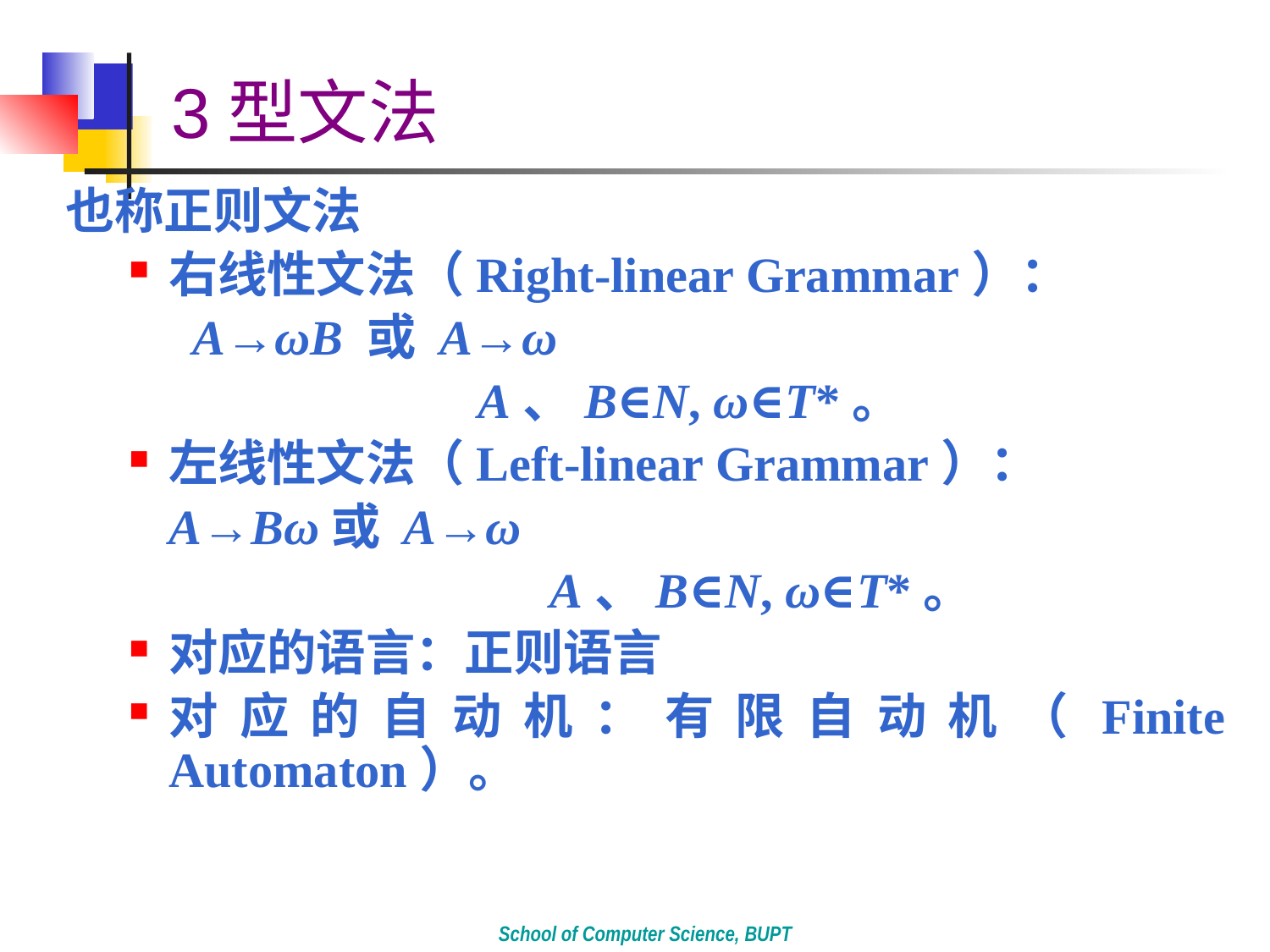

# 3型文法
也称正则文法
右线性文法（Right-linear Grammar）：
A→ωB 或 A→ω
			A、B∈N, ω∈T*。
左线性文法（Left-linear Grammar）：
	A→Bω或 A→ω
				A、B∈N, ω∈T*。
对应的语言：正则语言
对应的自动机：有限自动机（Finite Automaton）。

School of Computer Science, BUPT
43